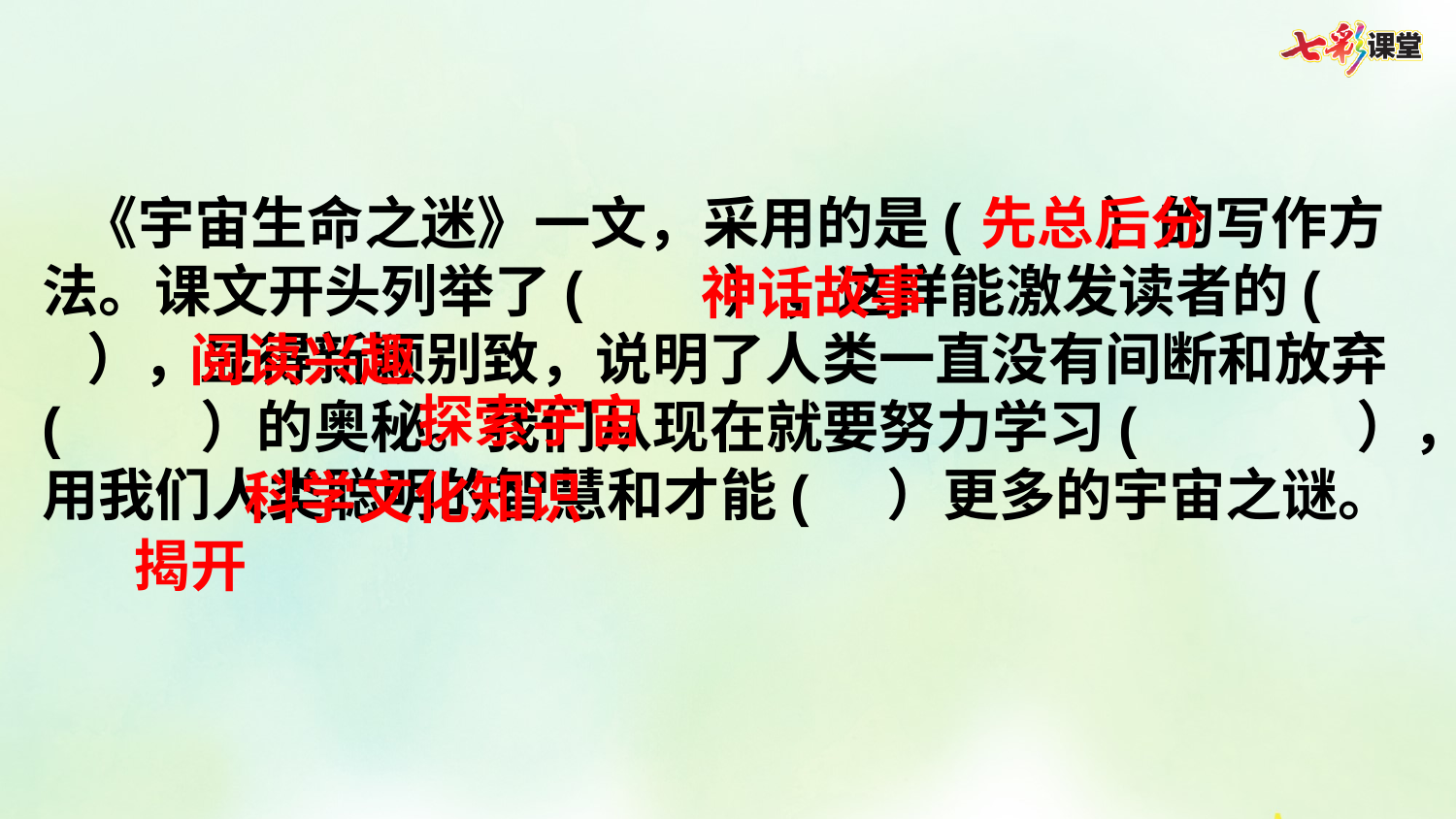

《宇宙生命之迷》一文，采用的是(        ）的写作方法。课文开头列举了(        ），这样能激发读者的(        ），显得新颖别致，说明了人类一直没有间断和放弃(        ）的奥秘。我们从现在就要努力学习(             ），用我们人类聪明的智慧和才能(    ）更多的宇宙之谜。
先总后分
神话故事
阅读兴趣
探索宇宙
科学文化知识
揭开